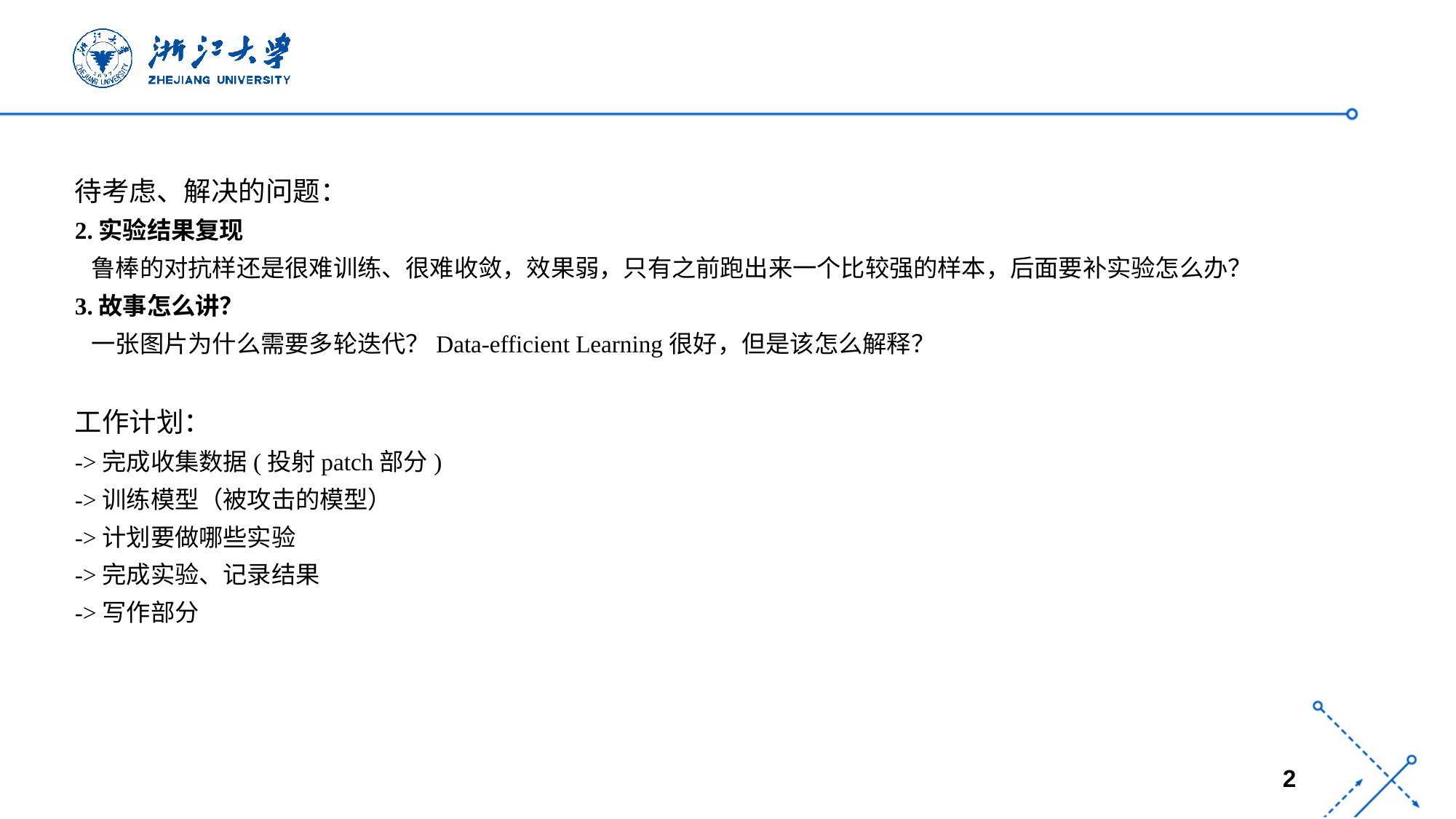

待考虑、解决的问题：
2.实验结果复现
  鲁棒的对抗样还是很难训练、很难收敛，效果弱，只有之前跑出来一个比较强的样本，后面要补实验怎么办？
3.故事怎么讲？
  一张图片为什么需要多轮迭代？Data-efficient Learning很好，但是该怎么解释？

工作计划：
->完成收集数据(投射patch部分)
->训练模型（被攻击的模型）
->计划要做哪些实验
->完成实验、记录结果
->写作部分